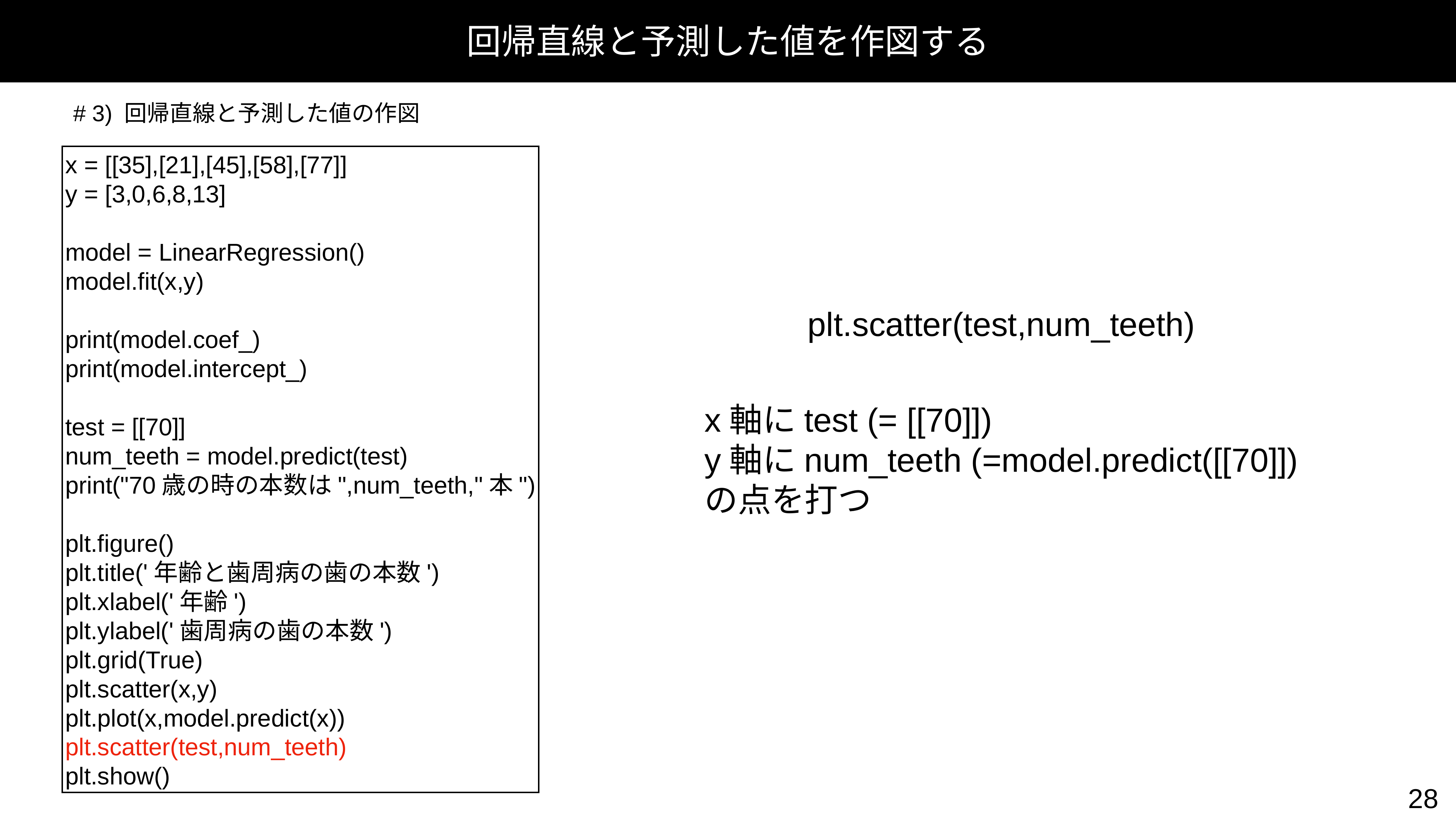

回帰直線と予測した値を作図する
# 3) 回帰直線と予測した値の作図
x = [[35],[21],[45],[58],[77]]
y = [3,0,6,8,13]

model = LinearRegression()
model.fit(x,y)

print(model.coef_)
print(model.intercept_)

test = [[70]]
num_teeth = model.predict(test)
print("70歳の時の本数は",num_teeth,"本")

plt.figure()
plt.title('年齢と歯周病の歯の本数')
plt.xlabel('年齢')
plt.ylabel('歯周病の歯の本数')
plt.grid(True)
plt.scatter(x,y)
plt.plot(x,model.predict(x))
plt.scatter(test,num_teeth)
plt.show()
plt.scatter(test,num_teeth)
x軸にtest (= [[70]])
y軸にnum_teeth (=model.predict([[70]])
の点を打つ
28